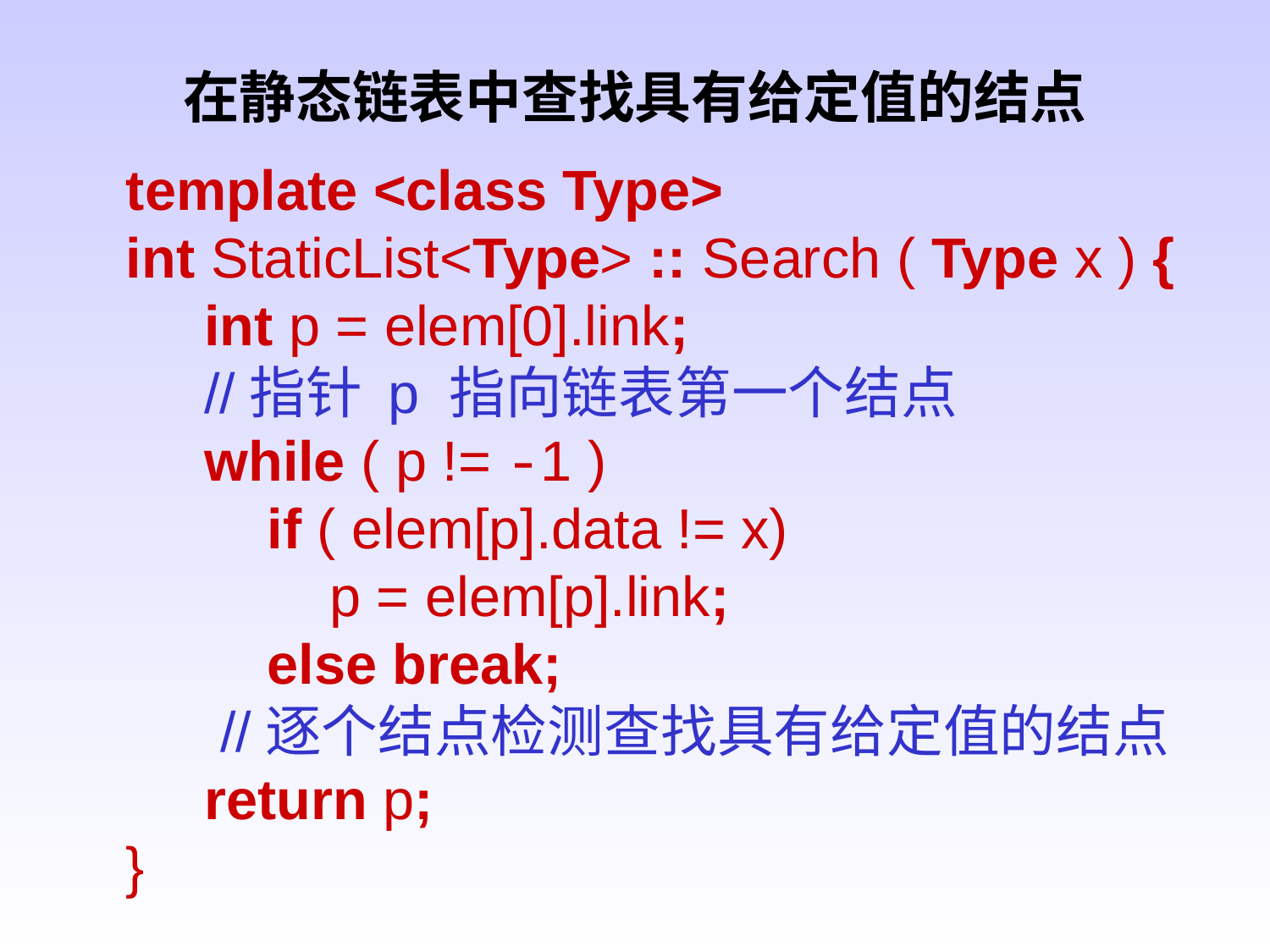

# 在静态链表中查找具有给定值的结点
template <class Type>
int StaticList<Type> :: Search ( Type x ) {
     int p = elem[0].link;
     //指针 p 指向链表第一个结点
     while ( p != -1 )
         if ( elem[p].data != x)
             p = elem[p].link;
         else break;
      //逐个结点检测查找具有给定值的结点
     return p;
}